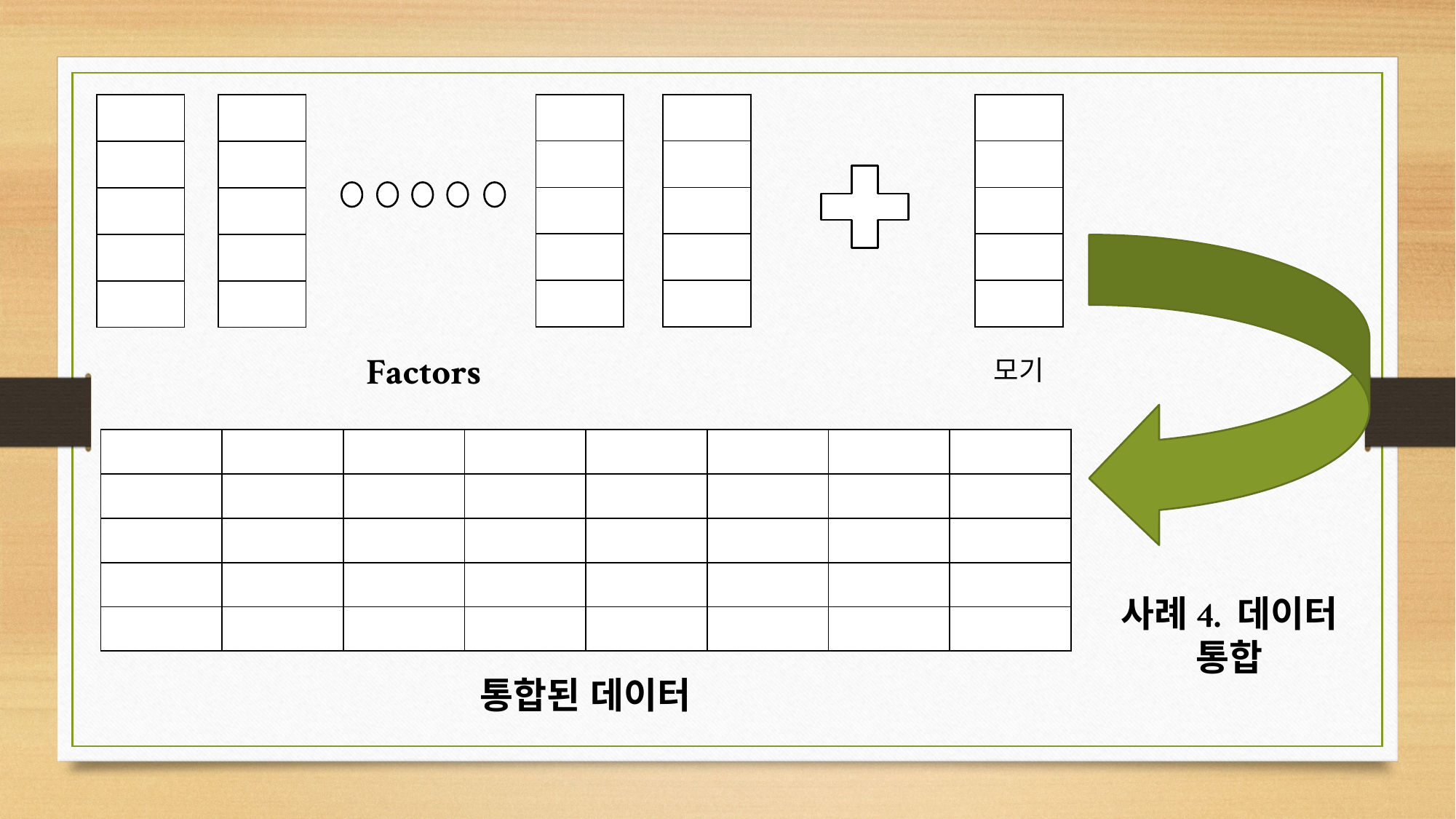

|  |
| --- |
|  |
|  |
|  |
|  |
|  |
| --- |
|  |
|  |
|  |
|  |
|  |
| --- |
|  |
|  |
|  |
|  |
|  |
| --- |
|  |
|  |
|  |
|  |
|  |
| --- |
|  |
|  |
|  |
|  |

Factors
모기
|  |  |  |  |  |  |  |  |
| --- | --- | --- | --- | --- | --- | --- | --- |
|  |  |  |  |  |  |  |  |
|  |  |  |  |  |  |  |  |
|  |  |  |  |  |  |  |  |
|  |  |  |  |  |  |  |  |
사례4. 데이터 통합
통합된 데이터